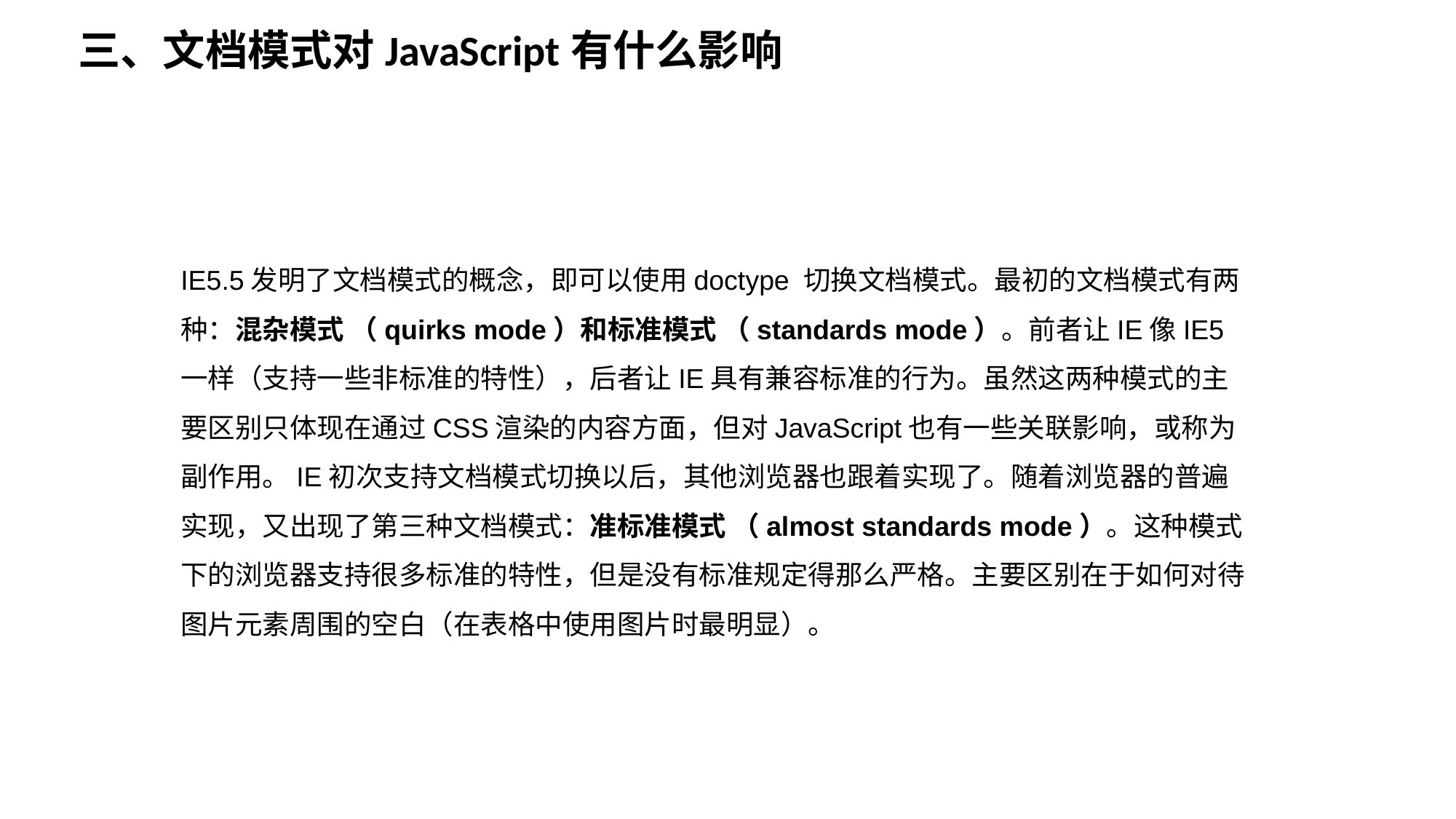

三、文档模式对JavaScript有什么影响
IE5.5发明了文档模式的概念，即可以使用doctype 切换文档模式。最初的文档模式有两种：混杂模式 （quirks mode）和标准模式 （standards mode）。前者让IE像IE5一样（支持一些非标准的特性），后者让IE具有兼容标准的行为。虽然这两种模式的主要区别只体现在通过CSS渲染的内容方面，但对JavaScript也有一些关联影响，或称为副作用。IE初次支持文档模式切换以后，其他浏览器也跟着实现了。随着浏览器的普遍实现，又出现了第三种文档模式：准标准模式 （almost standards mode）。这种模式下的浏览器支持很多标准的特性，但是没有标准规定得那么严格。主要区别在于如何对待图片元素周围的空白（在表格中使用图片时最明显）。